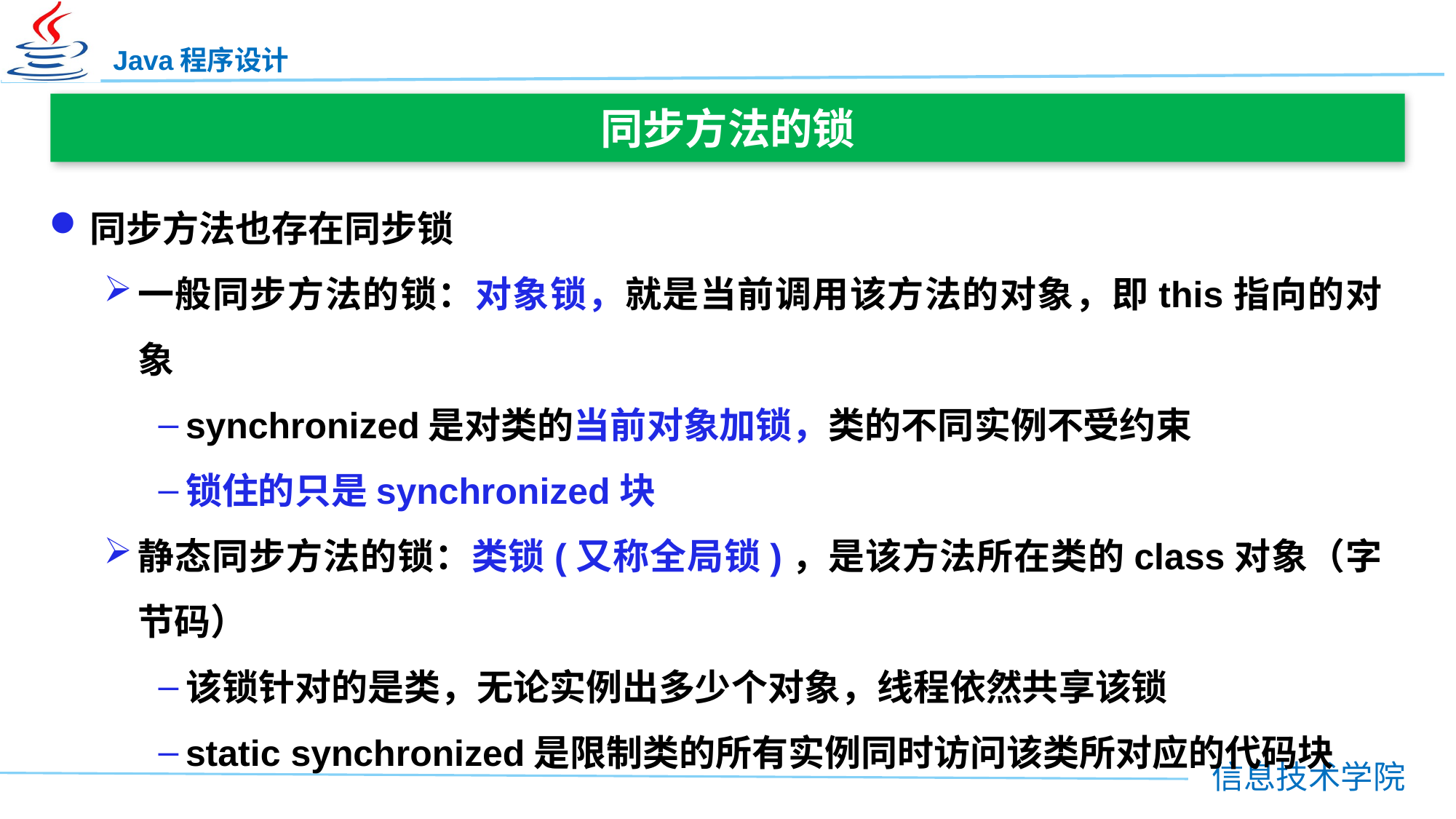

同步方法的锁
同步方法也存在同步锁
一般同步方法的锁：对象锁，就是当前调用该方法的对象，即this指向的对象
synchronized是对类的当前对象加锁，类的不同实例不受约束
锁住的只是synchronized块
静态同步方法的锁：类锁(又称全局锁)，是该方法所在类的class对象（字节码）
该锁针对的是类，无论实例出多少个对象，线程依然共享该锁
static synchronized是限制类的所有实例同时访问该类所对应的代码块